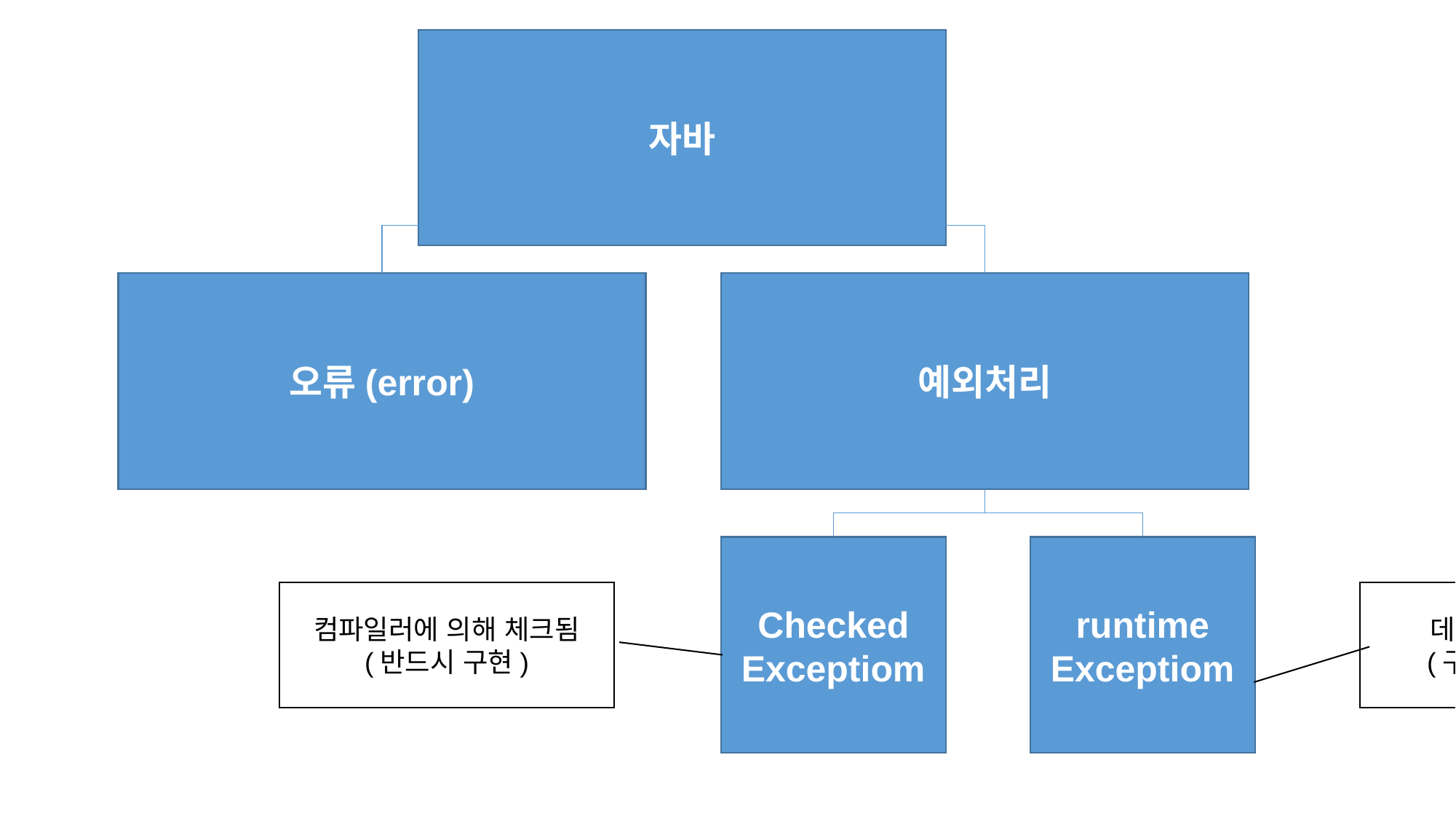

자바
오류(error)
예외처리
Checked Exceptiom
runtime Exceptiom
컴파일러에 의해 체크됨
(반드시 구현)
데이터에따라 예외가 발생
(구현을 강제하진 않는다)